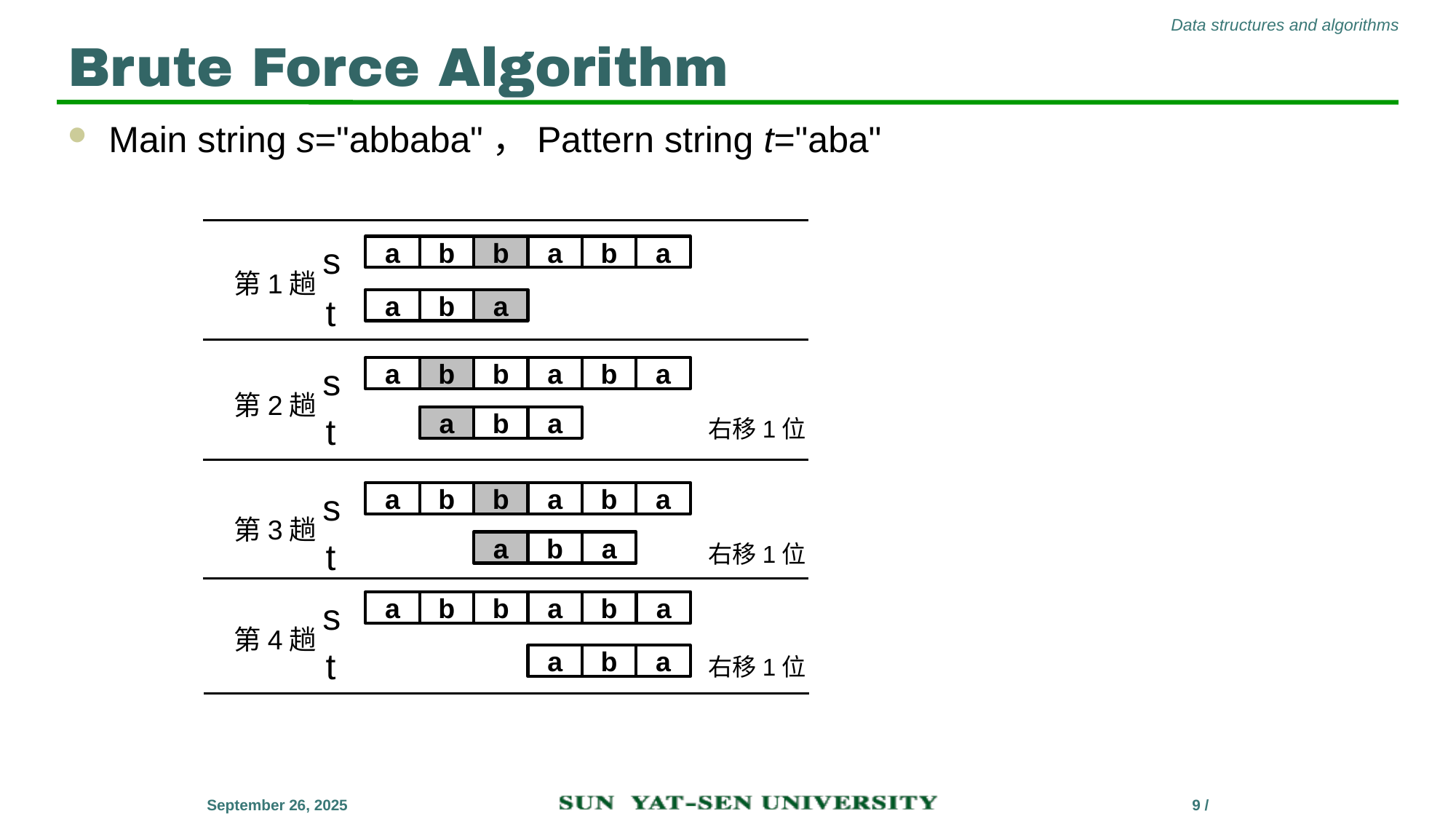

# Brute Force Algorithm
Main string s="abbaba"，Pattern string t="aba"

s
a
a
b
b
a
b
第1趟
t
a
b
a
s
a
a
b
b
a
b
第2趟
t
a
b
a
右移1位
s
a
a
b
b
a
b
第3趟
t
a
b
a
右移1位
s
a
a
b
b
a
b
第4趟
t
a
b
a
右移1位